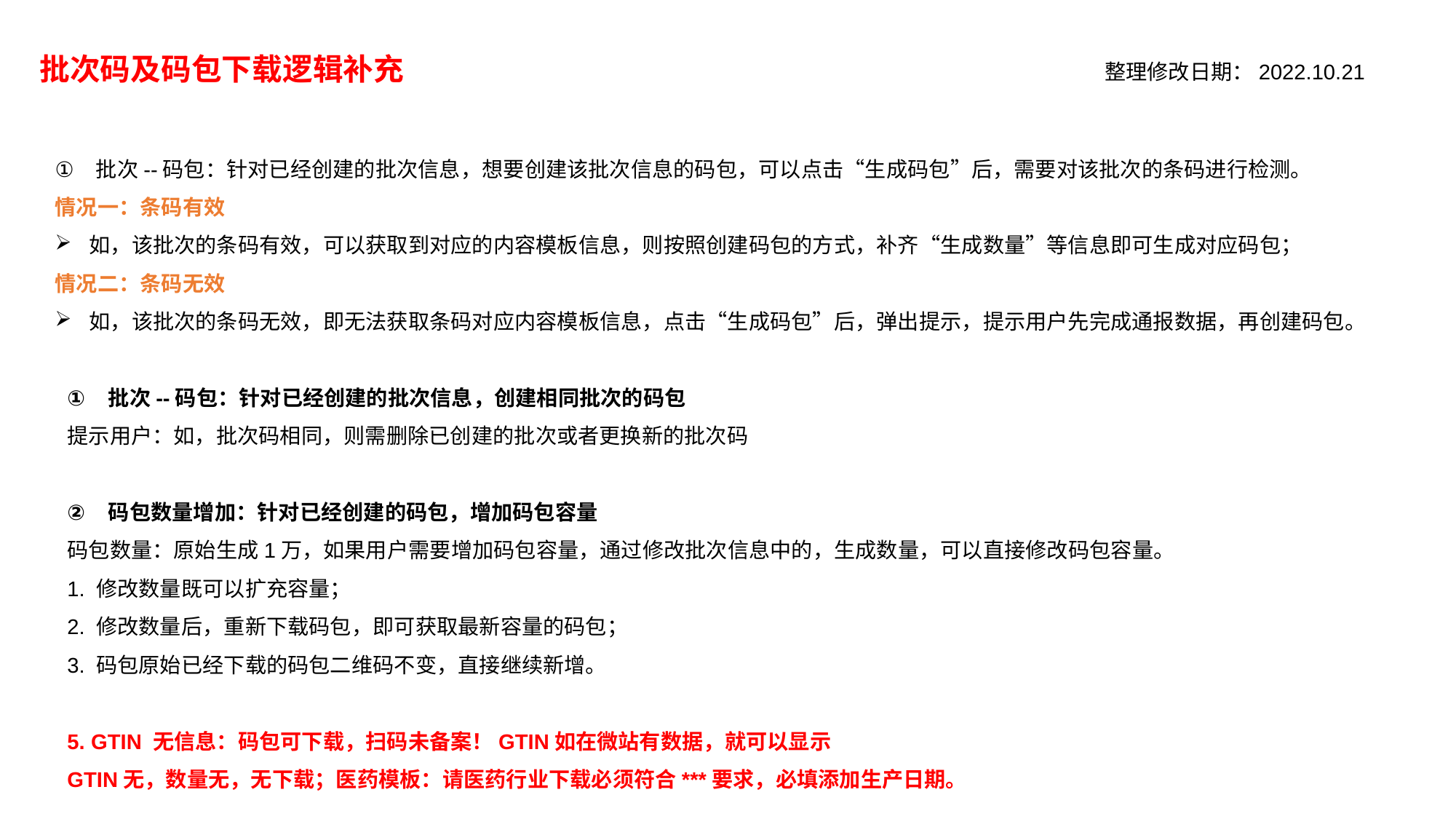

整理修改日期：2022.10.21
批次码及码包下载逻辑补充
批次--码包：针对已经创建的批次信息，想要创建该批次信息的码包，可以点击“生成码包”后，需要对该批次的条码进行检测。
情况一：条码有效
如，该批次的条码有效，可以获取到对应的内容模板信息，则按照创建码包的方式，补齐“生成数量”等信息即可生成对应码包；
情况二：条码无效
如，该批次的条码无效，即无法获取条码对应内容模板信息，点击“生成码包”后，弹出提示，提示用户先完成通报数据，再创建码包。
批次--码包：针对已经创建的批次信息，创建相同批次的码包
提示用户：如，批次码相同，则需删除已创建的批次或者更换新的批次码

码包数量增加：针对已经创建的码包，增加码包容量
码包数量：原始生成1万，如果用户需要增加码包容量，通过修改批次信息中的，生成数量，可以直接修改码包容量。
1. 修改数量既可以扩充容量；
2. 修改数量后，重新下载码包，即可获取最新容量的码包；
3. 码包原始已经下载的码包二维码不变，直接继续新增。

5. GTIN 无信息：码包可下载，扫码未备案！GTIN如在微站有数据，就可以显示
GTIN无，数量无，无下载；医药模板：请医药行业下载必须符合***要求，必填添加生产日期。